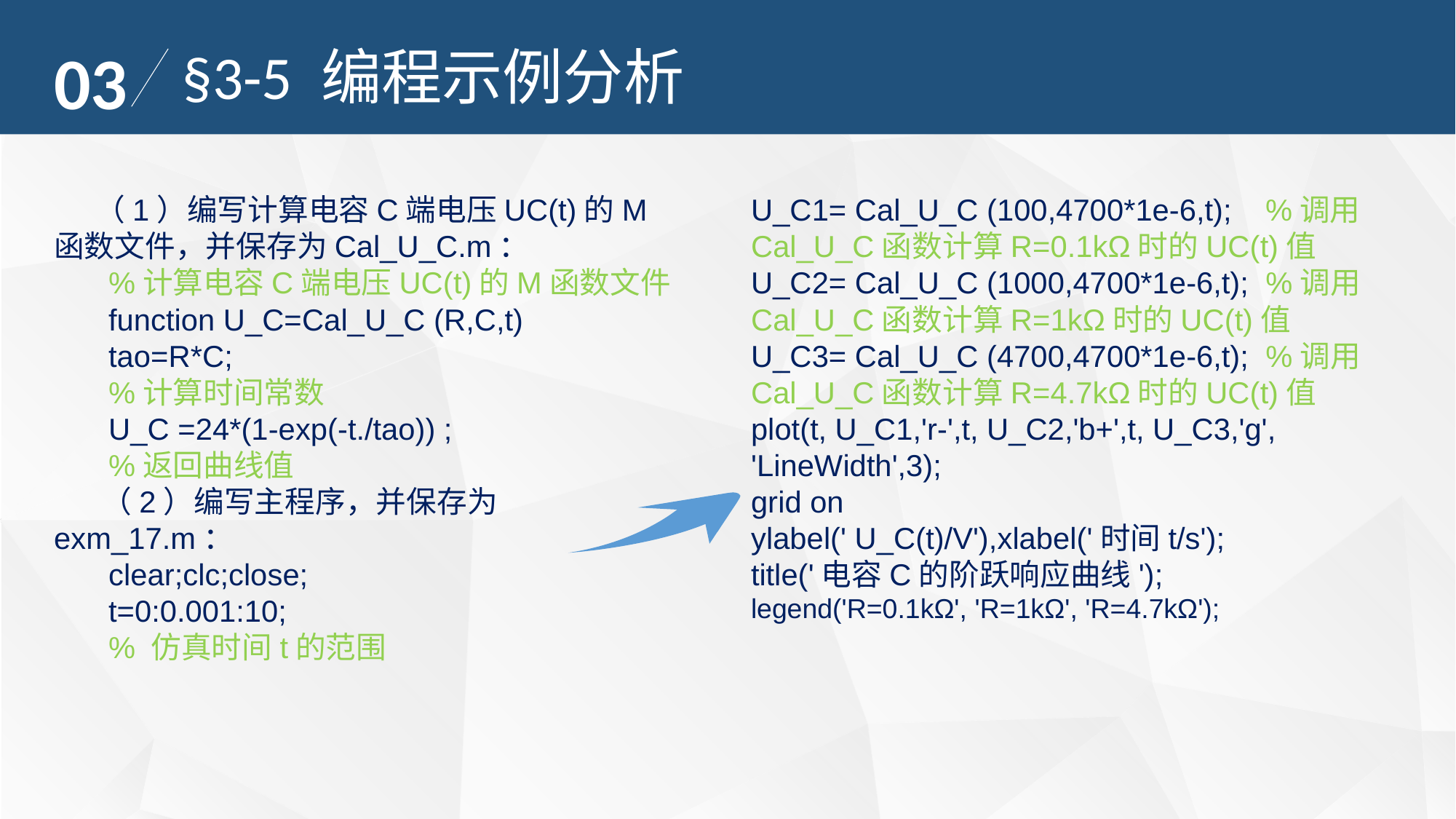

03
§3-5 编程示例分析
     （1）编写计算电容C端电压UC(t)的M函数文件，并保存为Cal_U_C.m：
%计算电容C端电压UC(t)的M函数文件
function U_C=Cal_U_C (R,C,t)
tao=R*C;
%计算时间常数
U_C =24*(1-exp(-t./tao)) ;
%返回曲线值
      （2）编写主程序，并保存为exm_17.m：
clear;clc;close;
t=0:0.001:10;
% 仿真时间t的范围
U_C1= Cal_U_C (100,4700*1e-6,t);    %调用Cal_U_C函数计算R=0.1kΩ时的UC(t)值
U_C2= Cal_U_C (1000,4700*1e-6,t);  %调用Cal_U_C函数计算R=1kΩ时的UC(t)值
U_C3= Cal_U_C (4700,4700*1e-6,t);  %调用Cal_U_C函数计算R=4.7kΩ时的UC(t)值
plot(t, U_C1,'r-',t, U_C2,'b+',t, U_C3,'g', 'LineWidth',3);
grid on
ylabel(' U_C(t)/V'),xlabel('时间t/s');
title('电容C的阶跃响应曲线');
legend('R=0.1kΩ', 'R=1kΩ', 'R=4.7kΩ');